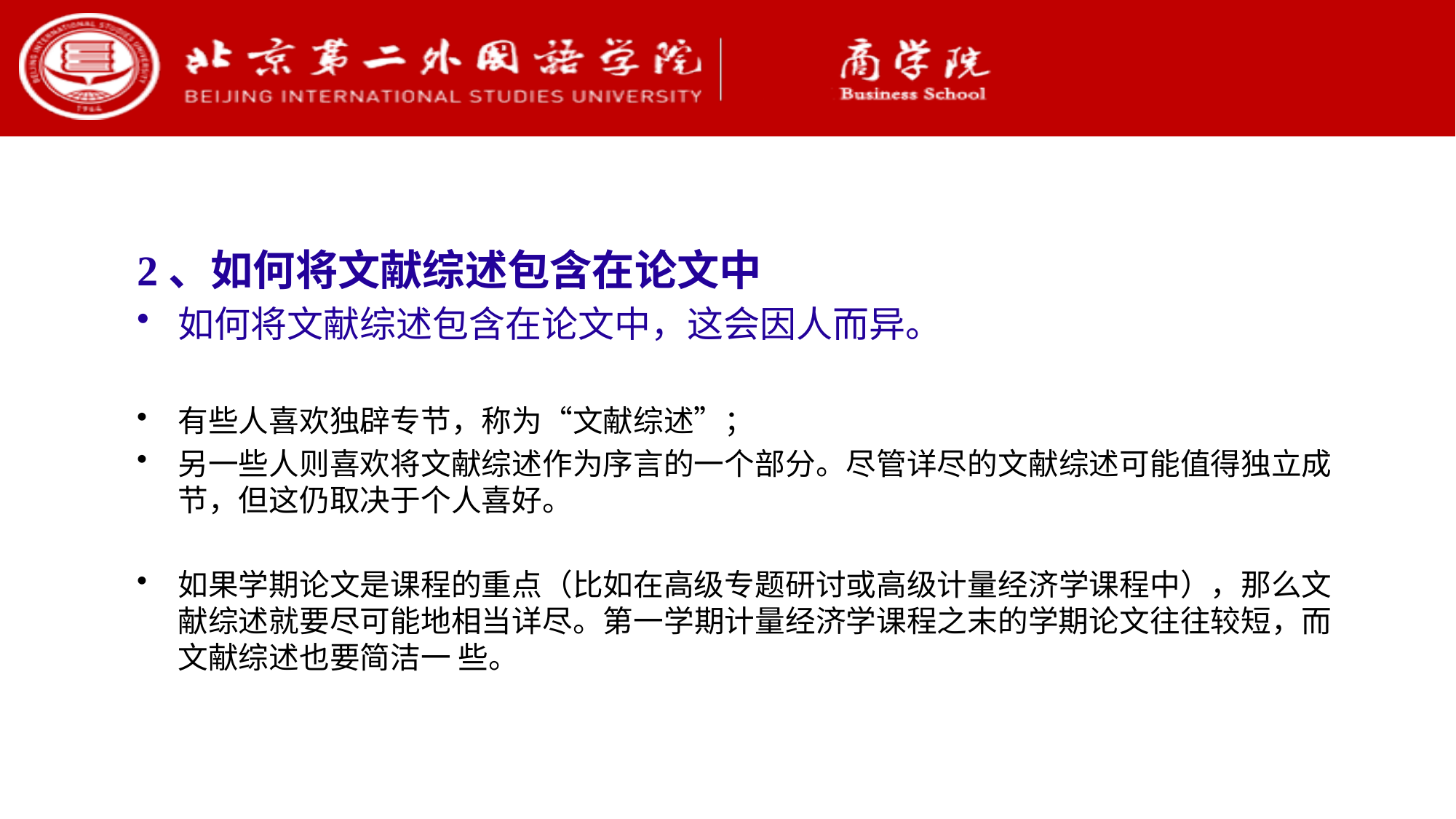

2、如何将文献综述包含在论文中
如何将文献综述包含在论文中，这会因人而异。

有些人喜欢独辟专节，称为“文献综述”；
另一些人则喜欢将文献综述作为序言的一个部分。尽管详尽的文献综述可能值得独立成节，但这仍取决于个人喜好。

如果学期论文是课程的重点（比如在高级专题研讨或高级计量经济学课程中），那么文献综述就要尽可能地相当详尽。第一学期计量经济学课程之末的学期论文往往较短，而文献综述也要简洁一 些。